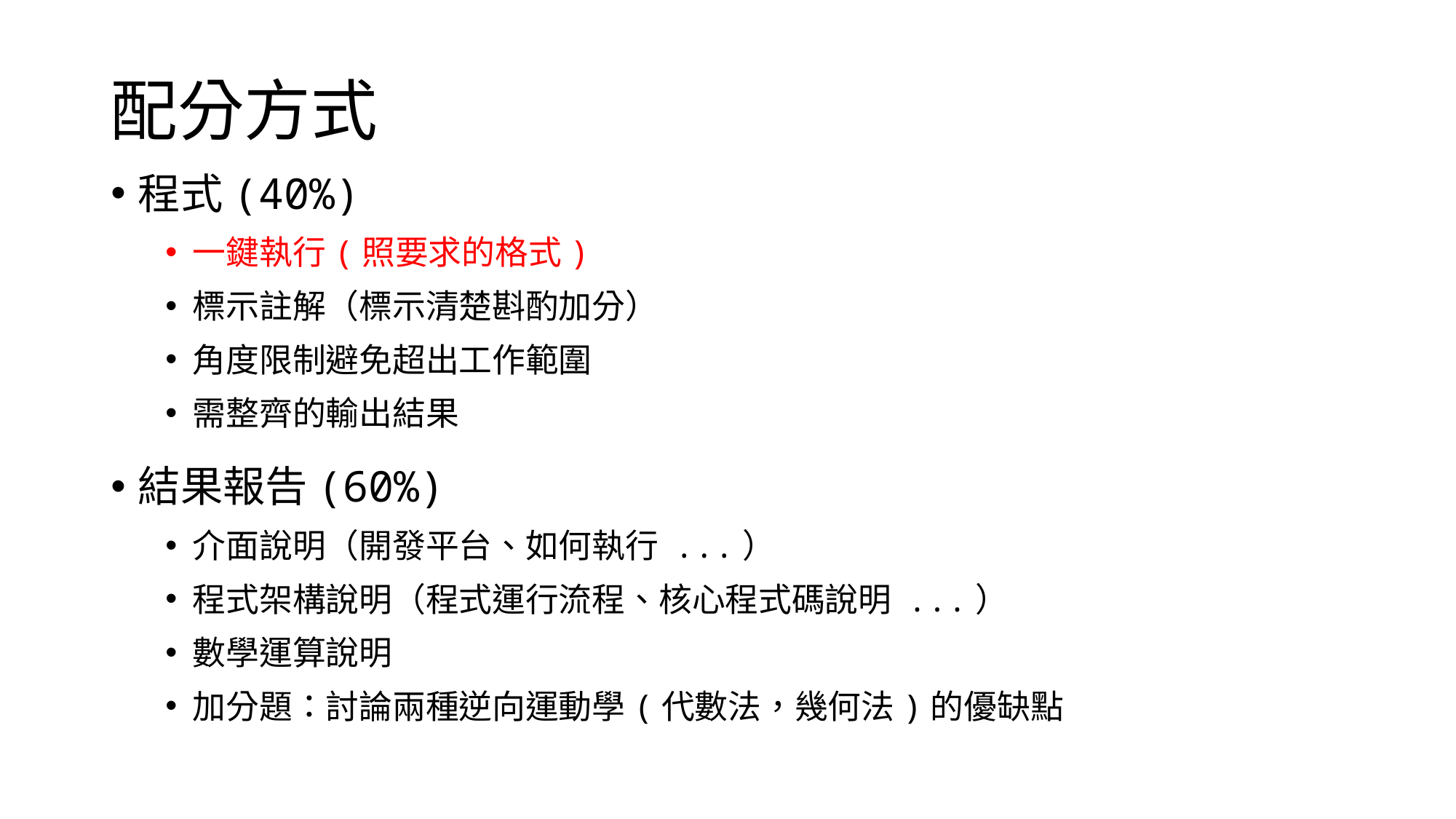

# 配分方式
程式(40%)
一鍵執行(照要求的格式)
標示註解（標示清楚斟酌加分）
角度限制避免超出工作範圍
需整齊的輸出結果
結果報告(60%)
介面說明（開發平台、如何執行 ...）
程式架構說明（程式運行流程、核心程式碼說明 ...）
數學運算說明
加分題：討論兩種逆向運動學(代數法，幾何法)的優缺點